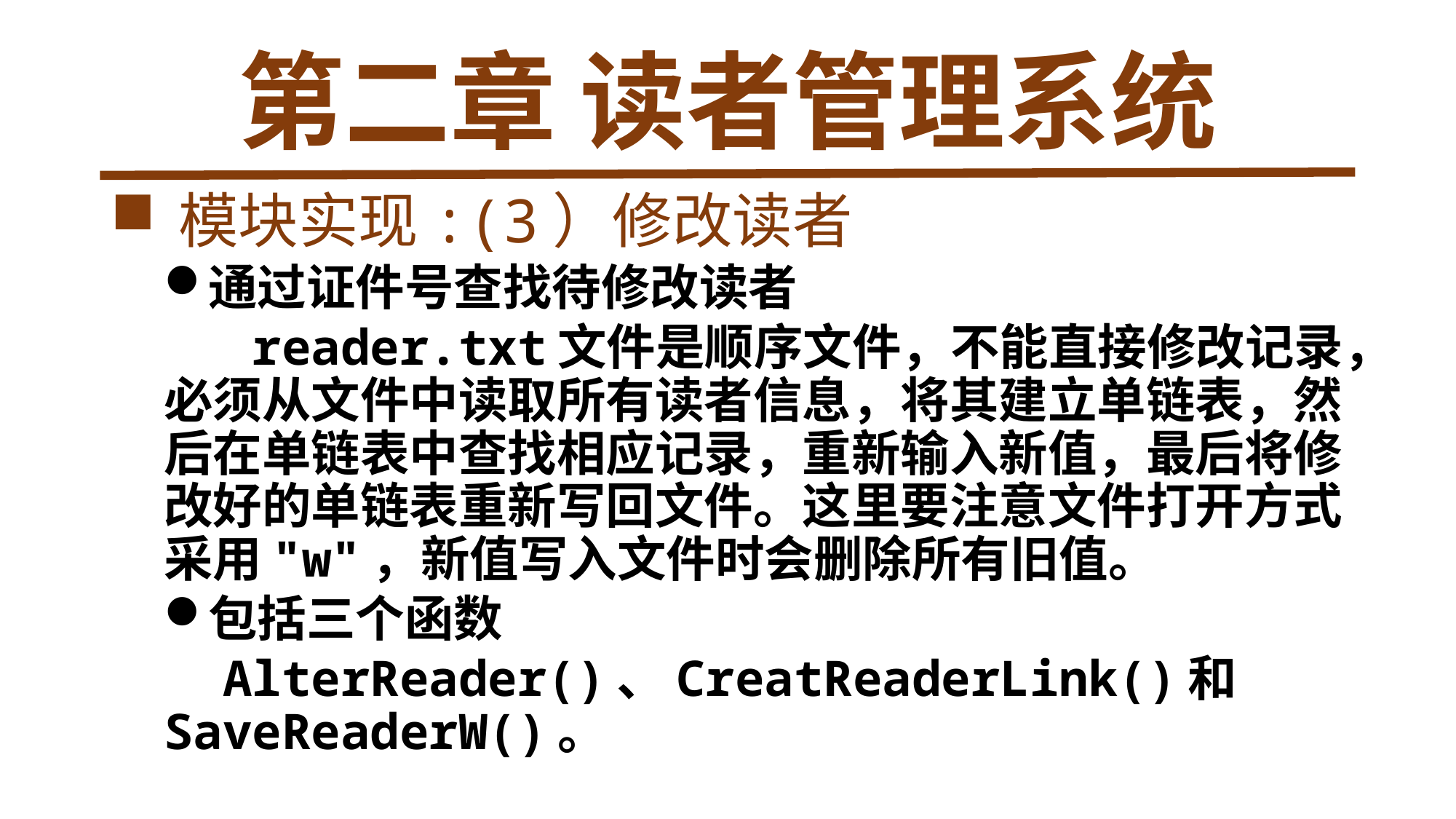

# 第二章 读者管理系统
 模块实现:(3）修改读者
通过证件号查找待修改读者
   reader.txt文件是顺序文件，不能直接修改记录，必须从文件中读取所有读者信息，将其建立单链表，然后在单链表中查找相应记录，重新输入新值，最后将修改好的单链表重新写回文件。这里要注意文件打开方式采用"w"，新值写入文件时会删除所有旧值。
包括三个函数
  AlterReader()、CreatReaderLink()和SaveReaderW()。